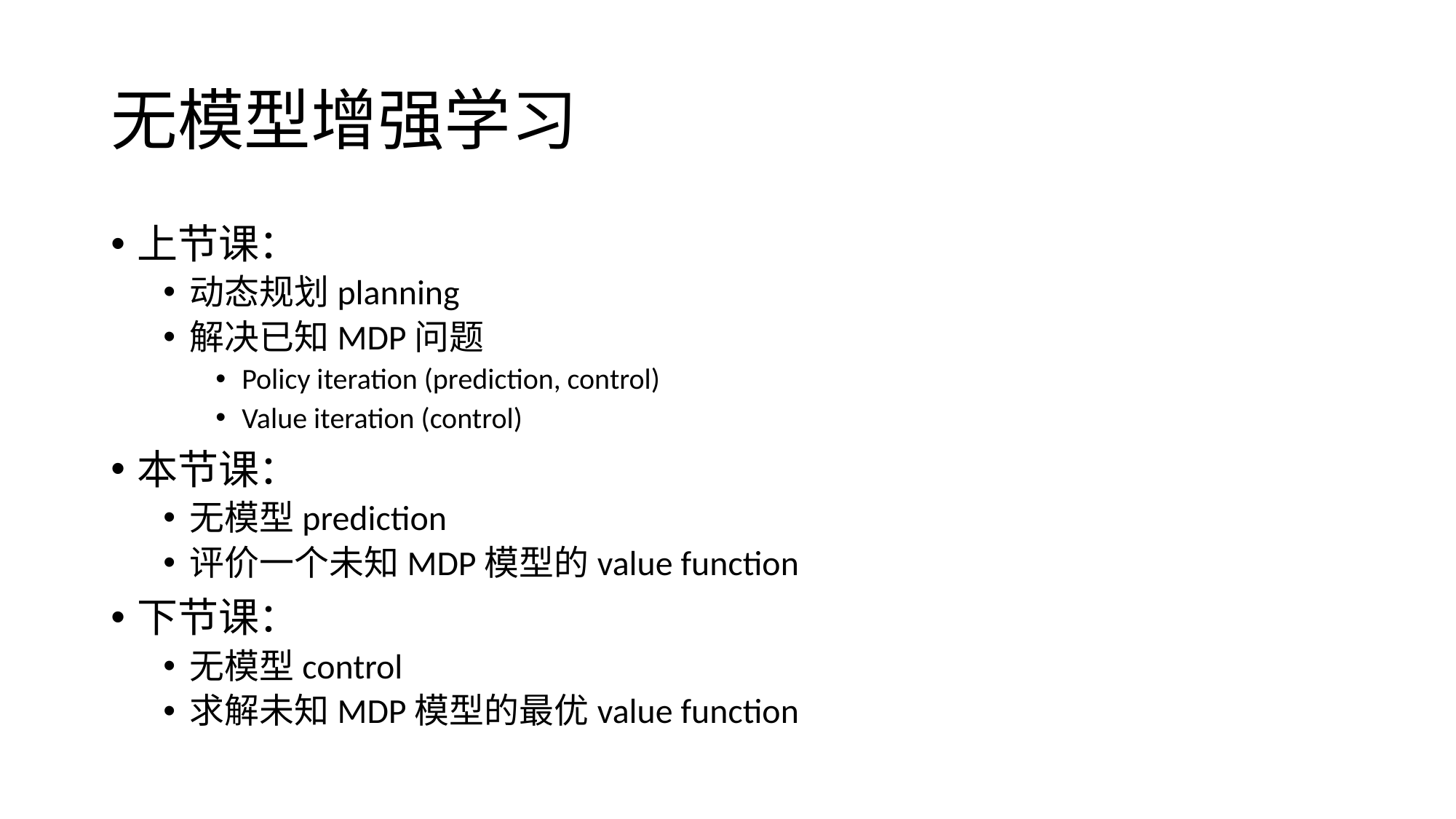

# 无模型增强学习
上节课：
动态规划planning
解决已知MDP问题
Policy iteration (prediction, control)
Value iteration (control)
本节课：
无模型prediction
评价一个未知MDP模型的value function
下节课：
无模型control
求解未知MDP模型的最优value function